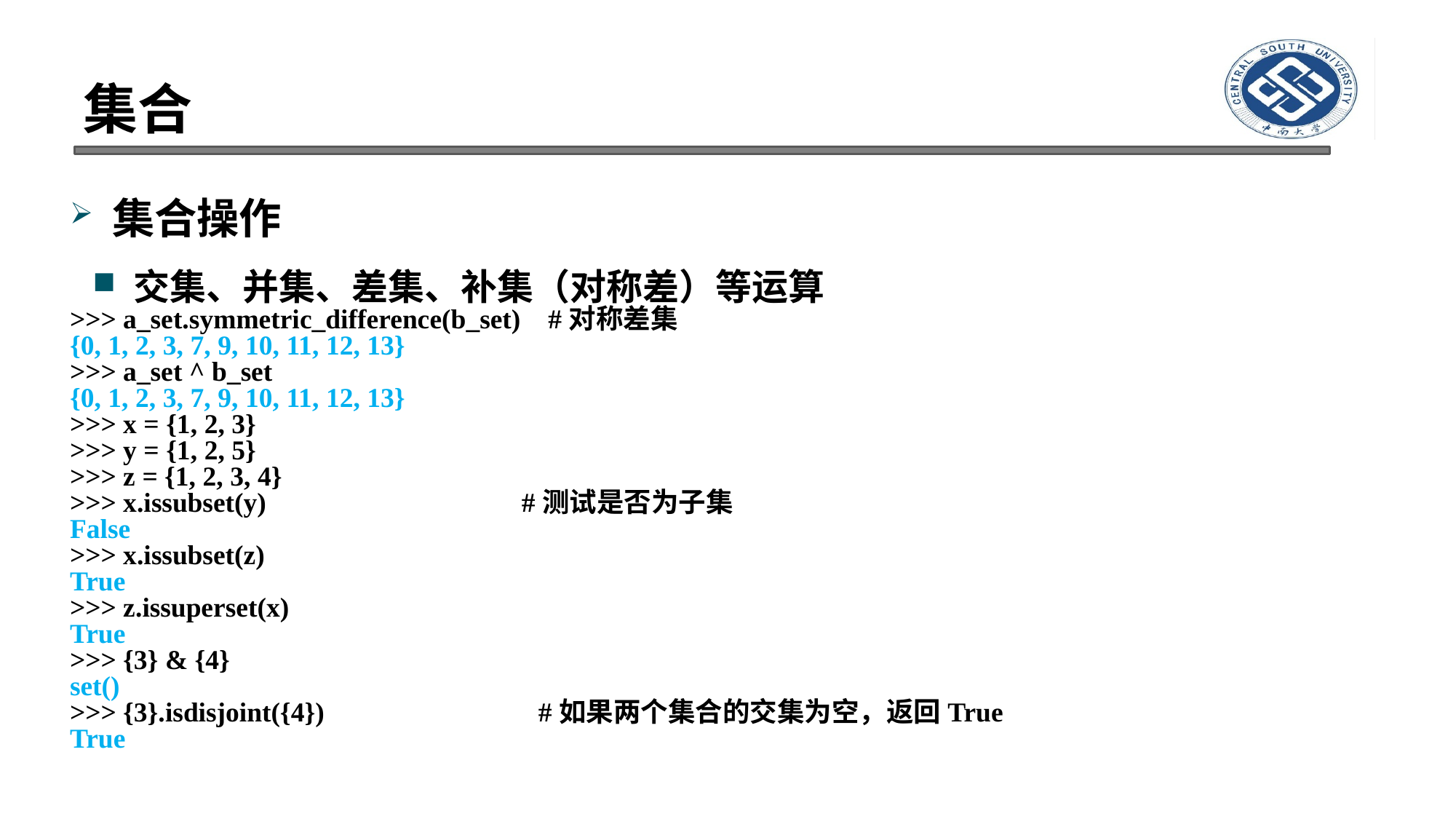

# 集合
集合操作
交集、并集、差集、补集（对称差）等运算
>>> a_set.symmetric_difference(b_set)    #对称差集
{0, 1, 2, 3, 7, 9, 10, 11, 12, 13}
>>> a_set ^ b_set
{0, 1, 2, 3, 7, 9, 10, 11, 12, 13}
>>> x = {1, 2, 3}
>>> y = {1, 2, 5}
>>> z = {1, 2, 3, 4}
>>> x.issubset(y)                                     #测试是否为子集
False
>>> x.issubset(z)
True
>>> z.issuperset(x)
True
>>> {3} & {4}
set()
>>> {3}.isdisjoint({4})                               #如果两个集合的交集为空，返回True
True